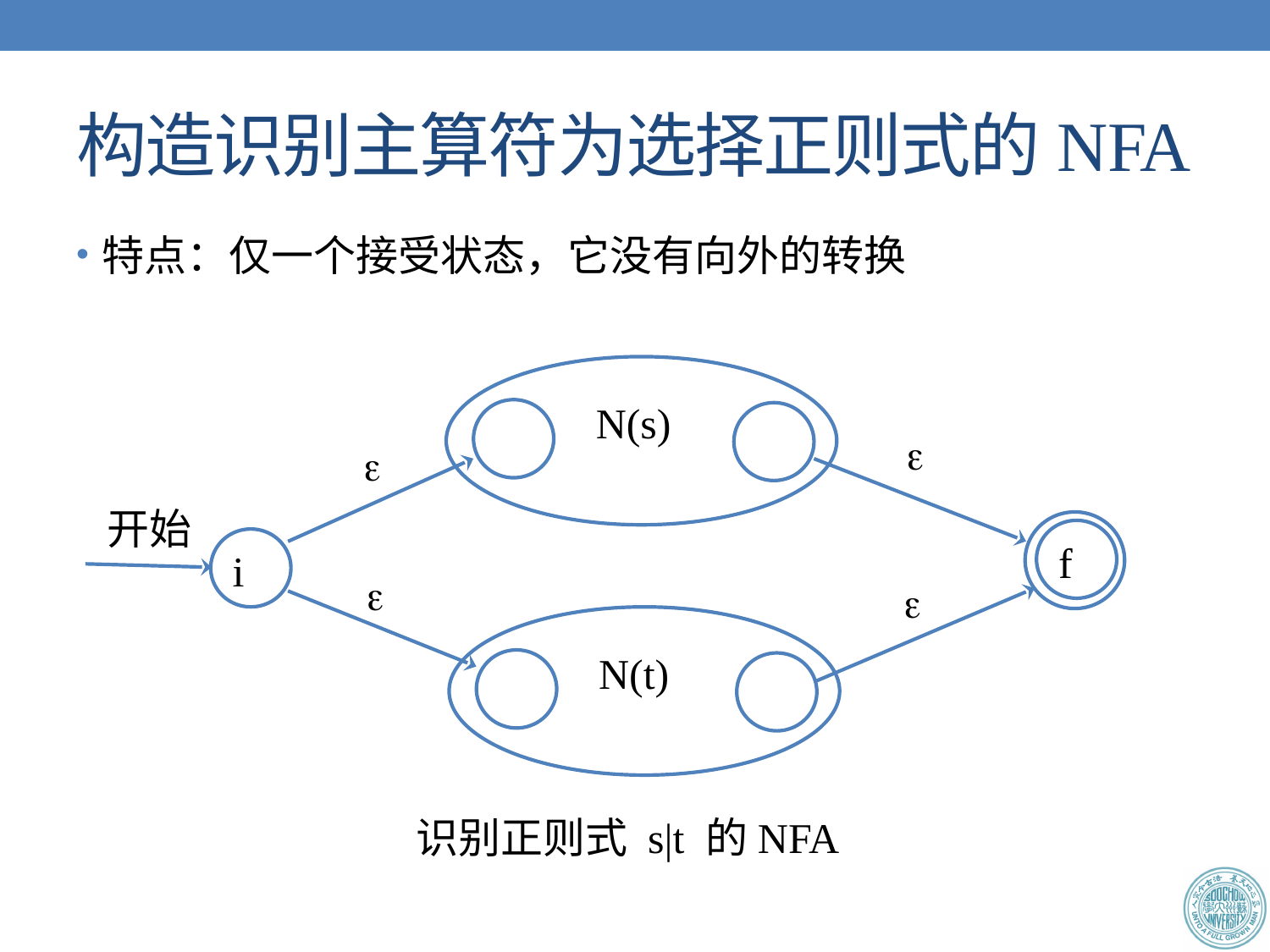

# 构造识别主算符为选择正则式的NFA
特点：仅一个接受状态，它没有向外的转换

N(s)

ε
ε

开始

f
i

ε
ε

N(t)

识别正则式 s|t 的NFA